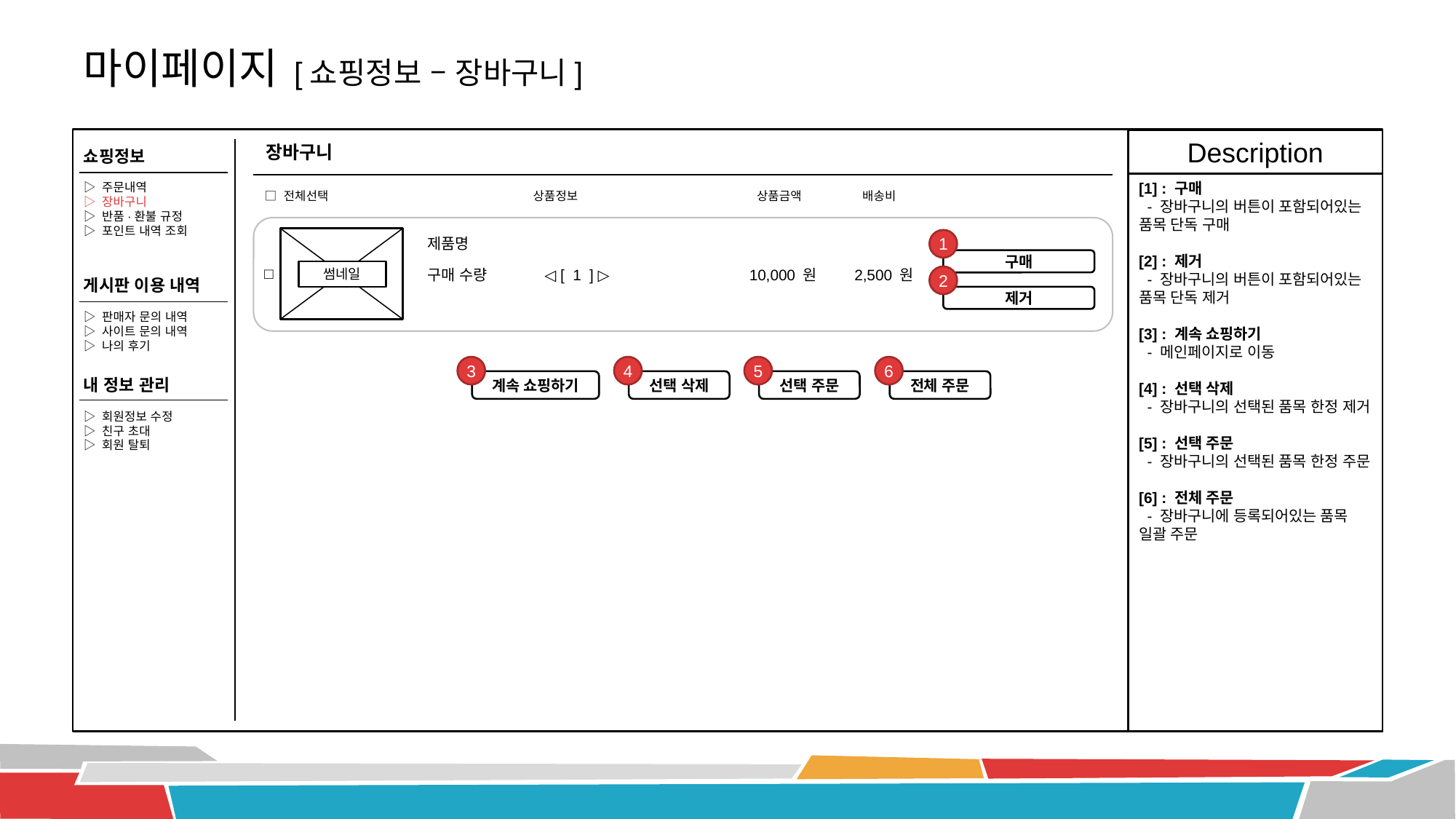

# 마이페이지 [쇼핑정보 – 장바구니]
1
Description
장바구니
쇼핑정보
[1] : 구매
  - 장바구니의 버튼이 포함되어있는 품목 단독 구매

[2] : 제거
  - 장바구니의 버튼이 포함되어있는 품목 단독 제거

[3] : 계속 쇼핑하기
  - 메인페이지로 이동

[4] : 선택 삭제
  - 장바구니의 선택된 품목 한정 제거

[5] : 선택 주문
  - 장바구니의 선택된 품목 한정 주문

[6] : 전체 주문
  - 장바구니에 등록되어있는 품목 일괄 주문
▷ 주문내역
▷ 장바구니
▷ 반품·환불 규정
▷ 포인트 내역 조회
| □ 전체선택 | 상품정보 | 상품금액 | 배송비 |
| --- | --- | --- | --- |

□

썸네일
제품명
1
구매
구매 수량
◁ [  1  ] ▷
10,000 원
2,500 원
2
게시판 이용 내역
제거
▷ 판매자 문의 내역
▷ 사이트 문의 내역
▷ 나의 후기
3
4
5
6
내 정보 관리
계속 쇼핑하기
선택 삭제
선택 주문
전체 주문
▷ 회원정보 수정
▷ 친구 초대
▷ 회원 탈퇴